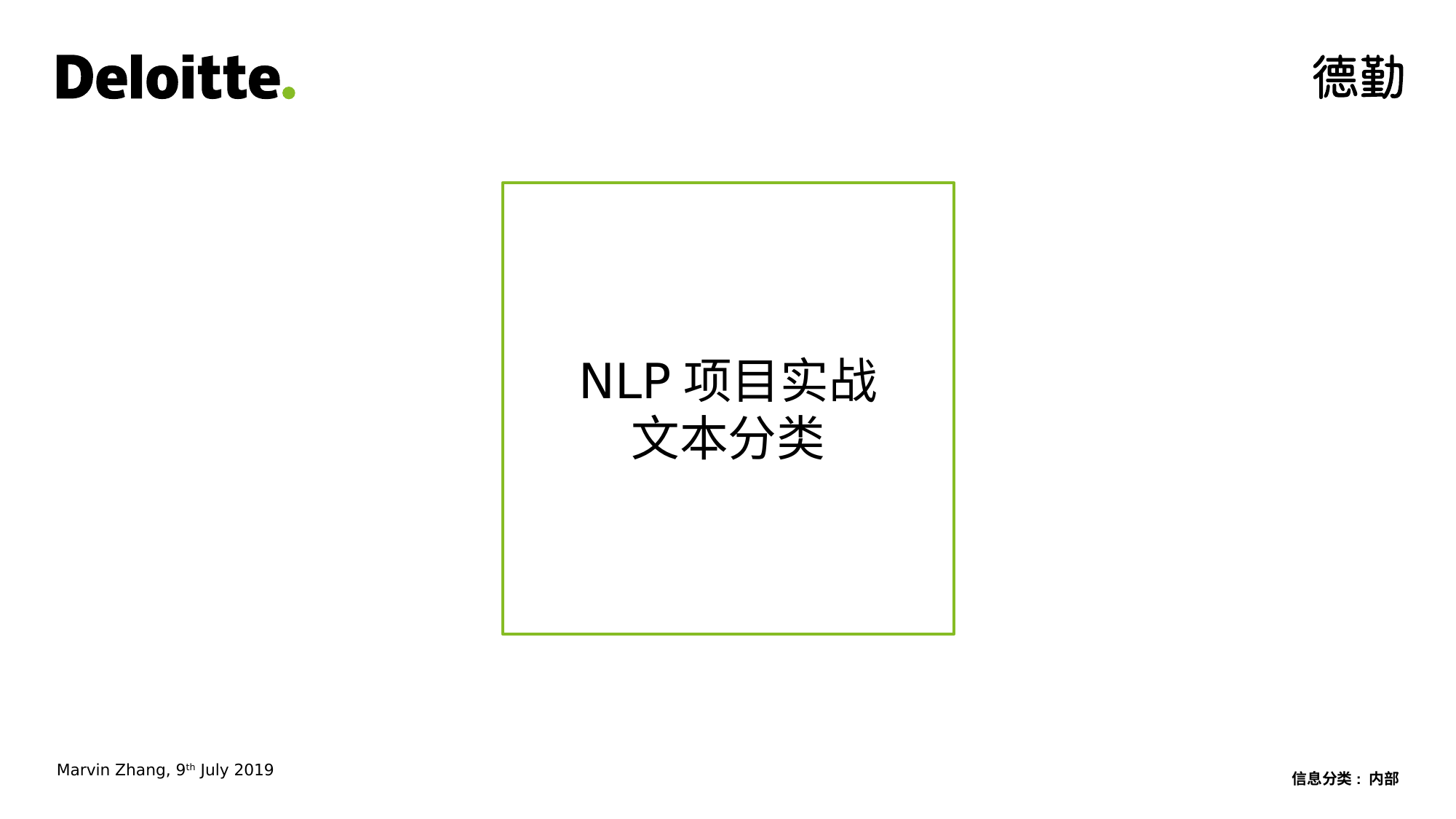

# NLP项目实战 文本分类
信息分类: 内部
Marvin Zhang, 9th July 2019